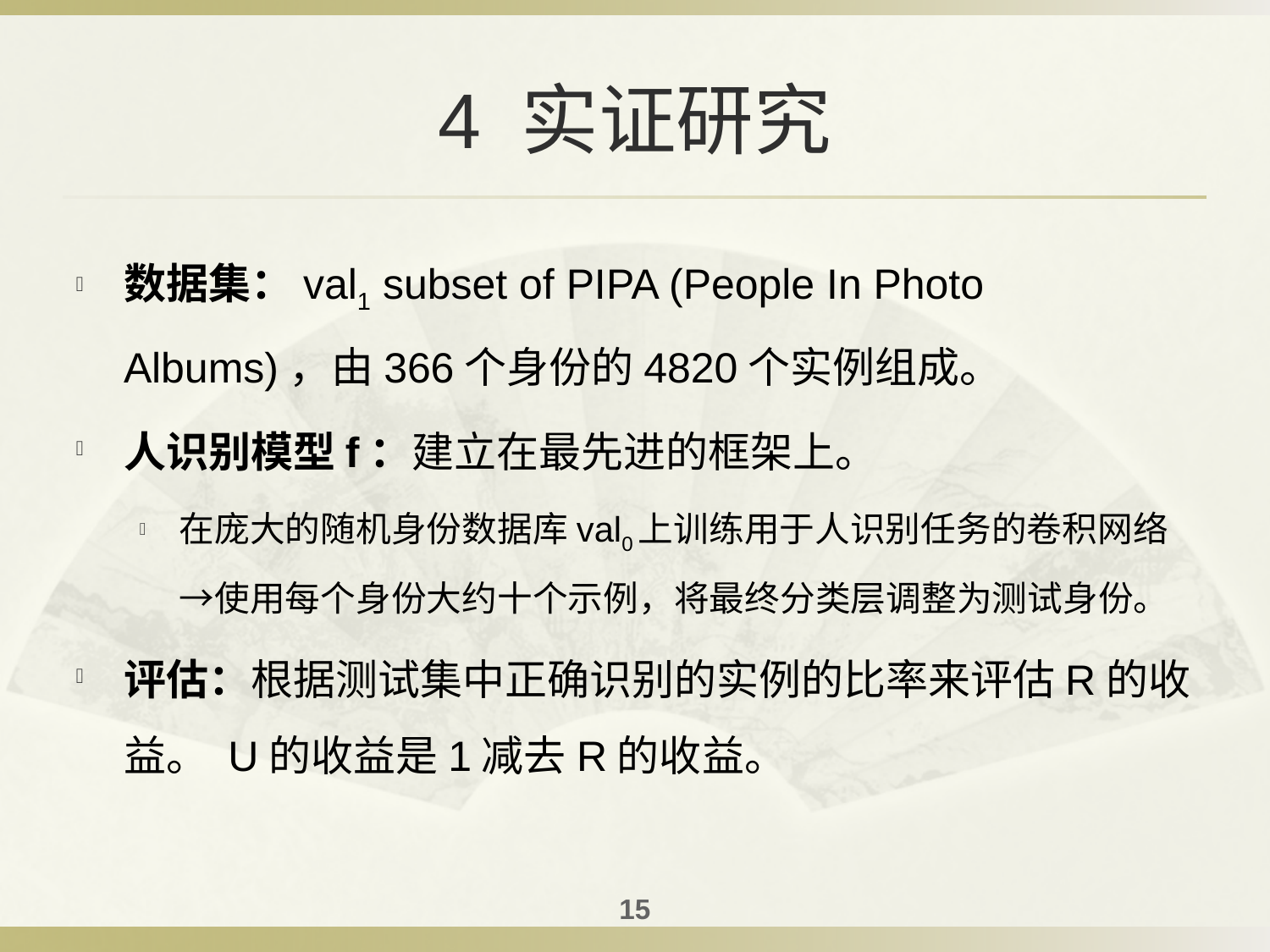

# 4 实证研究
数据集：val1 subset of PIPA (People In Photo Albums)，由366个身份的4820个实例组成。
人识别模型f：建立在最先进的框架上。
在庞大的随机身份数据库val0上训练用于人识别任务的卷积网络→使用每个身份大约十个示例，将最终分类层调整为测试身份。
评估：根据测试集中正确识别的实例的比率来评估R的收益。 U的收益是1减去R的收益。
15